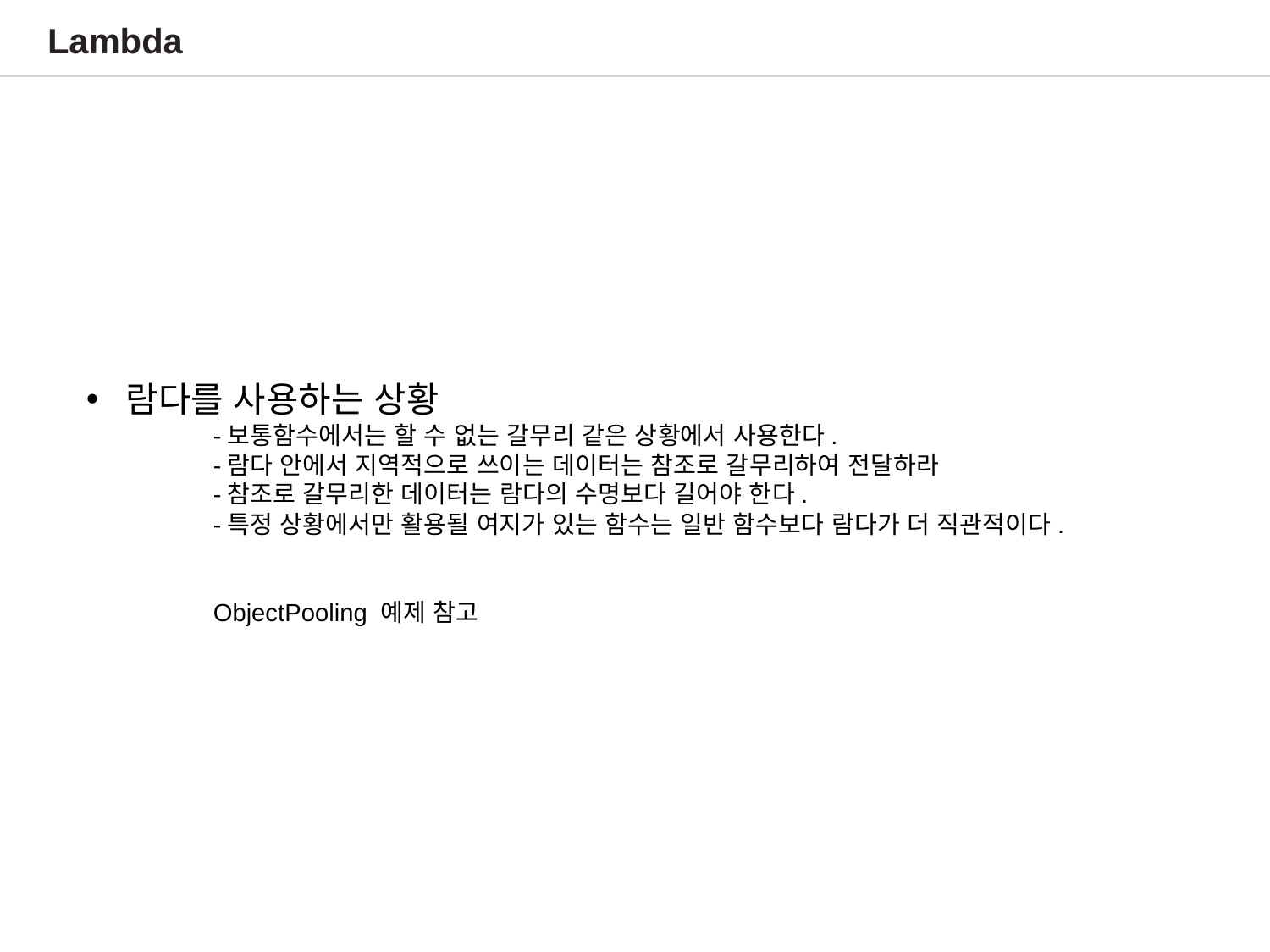

Lambda
람다를 사용하는 상황
	-보통함수에서는 할 수 없는 갈무리 같은 상황에서 사용한다.
	-람다 안에서 지역적으로 쓰이는 데이터는 참조로 갈무리하여 전달하라
	-참조로 갈무리한 데이터는 람다의 수명보다 길어야 한다.
	-특정 상황에서만 활용될 여지가 있는 함수는 일반 함수보다 람다가 더 직관적이다.

	ObjectPooling 예제 참고